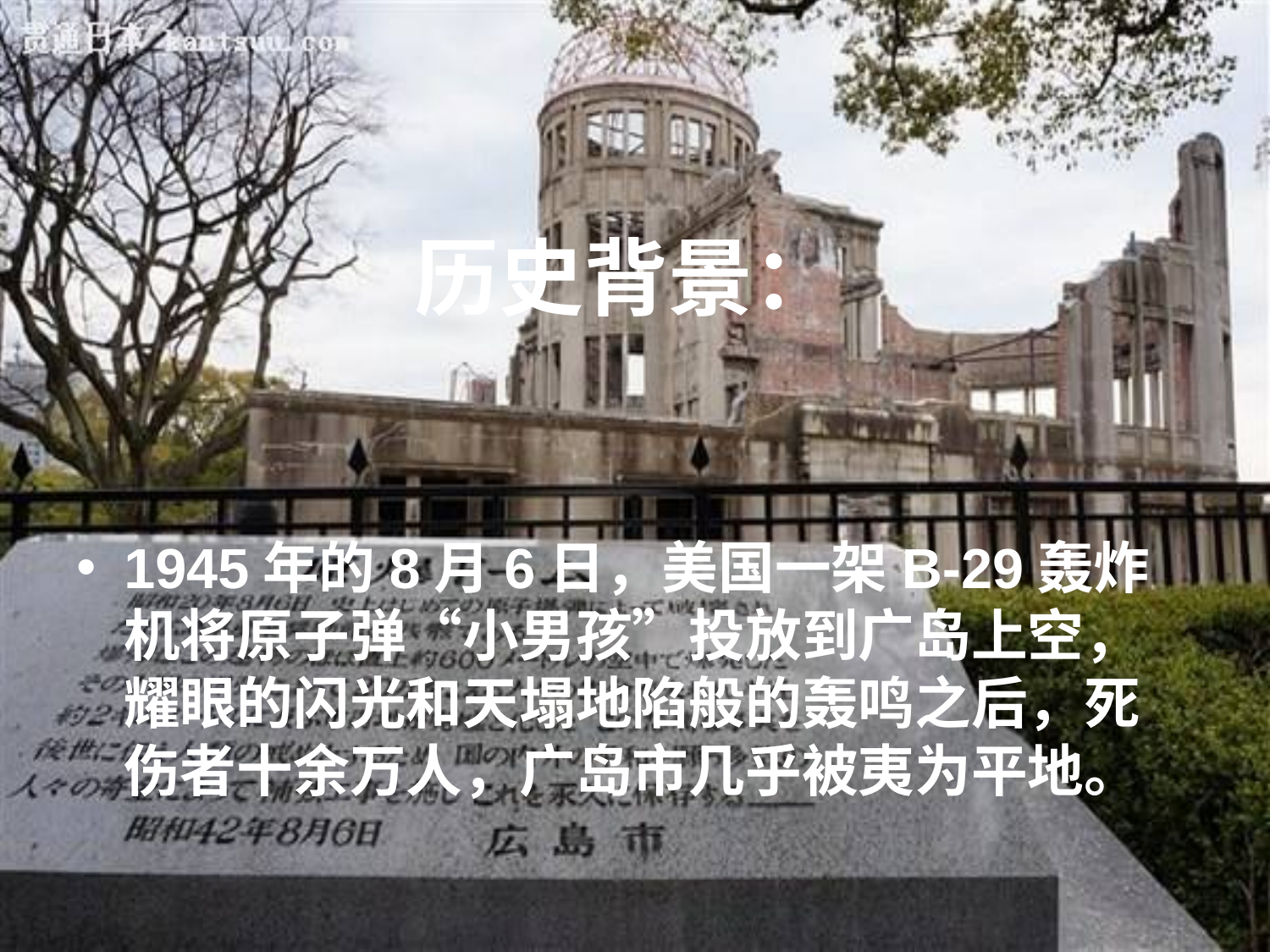

# 历史背景：
1945年的8月6日，美国一架B-29轰炸机将原子弹“小男孩”投放到广岛上空，耀眼的闪光和天塌地陷般的轰鸣之后，死伤者十余万人，广岛市几乎被夷为平地。